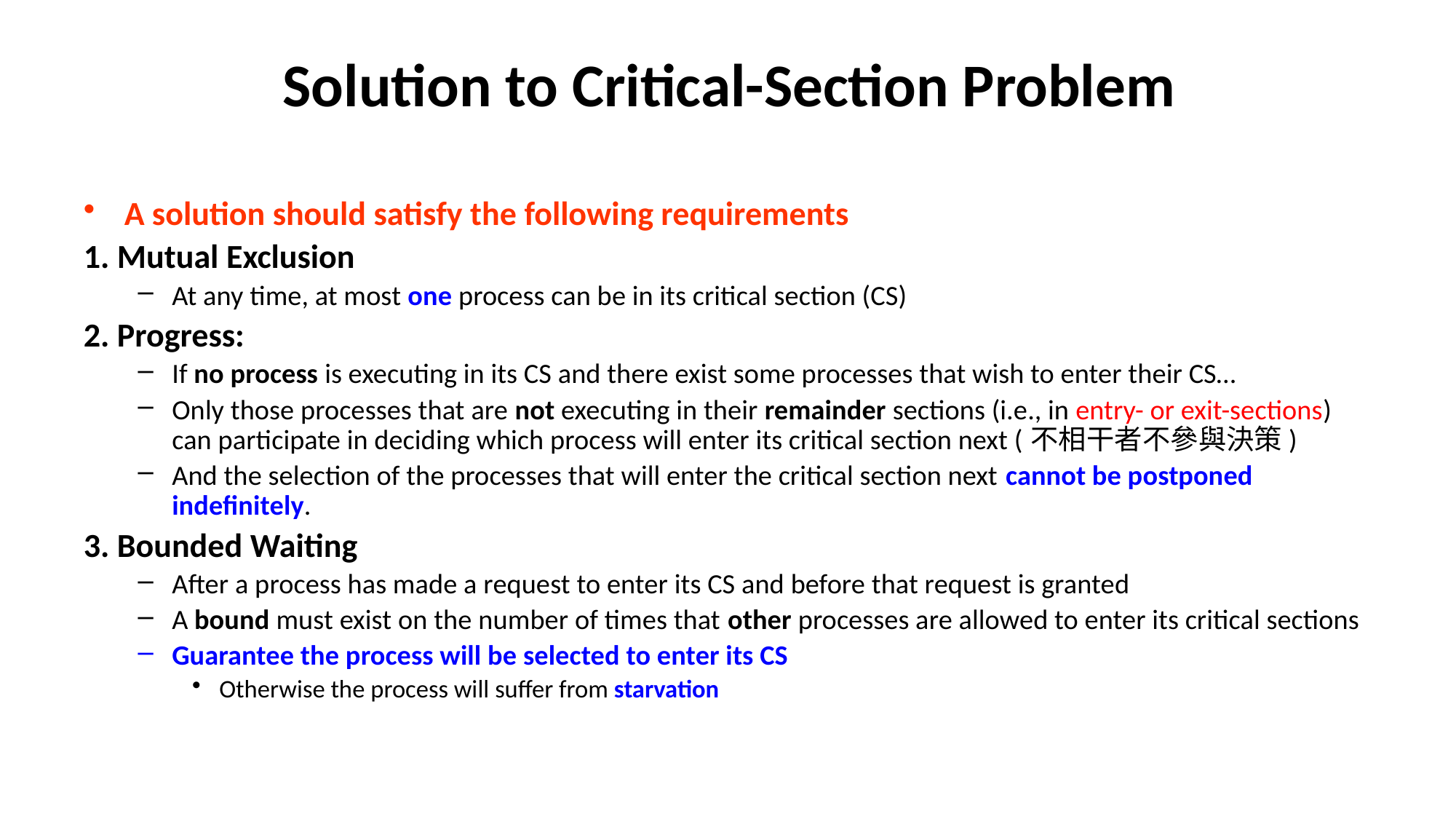

# Solution to Critical-Section Problem
A solution should satisfy the following requirements
1. Mutual Exclusion
At any time, at most one process can be in its critical section (CS)
2. Progress:
If no process is executing in its CS and there exist some processes that wish to enter their CS…
Only those processes that are not executing in their remainder sections (i.e., in entry- or exit-sections) can participate in deciding which process will enter its critical section next (不相干者不參與決策)
And the selection of the processes that will enter the critical section next cannot be postponed indefinitely.
3. Bounded Waiting
After a process has made a request to enter its CS and before that request is granted
A bound must exist on the number of times that other processes are allowed to enter its critical sections
Guarantee the process will be selected to enter its CS
Otherwise the process will suffer from starvation